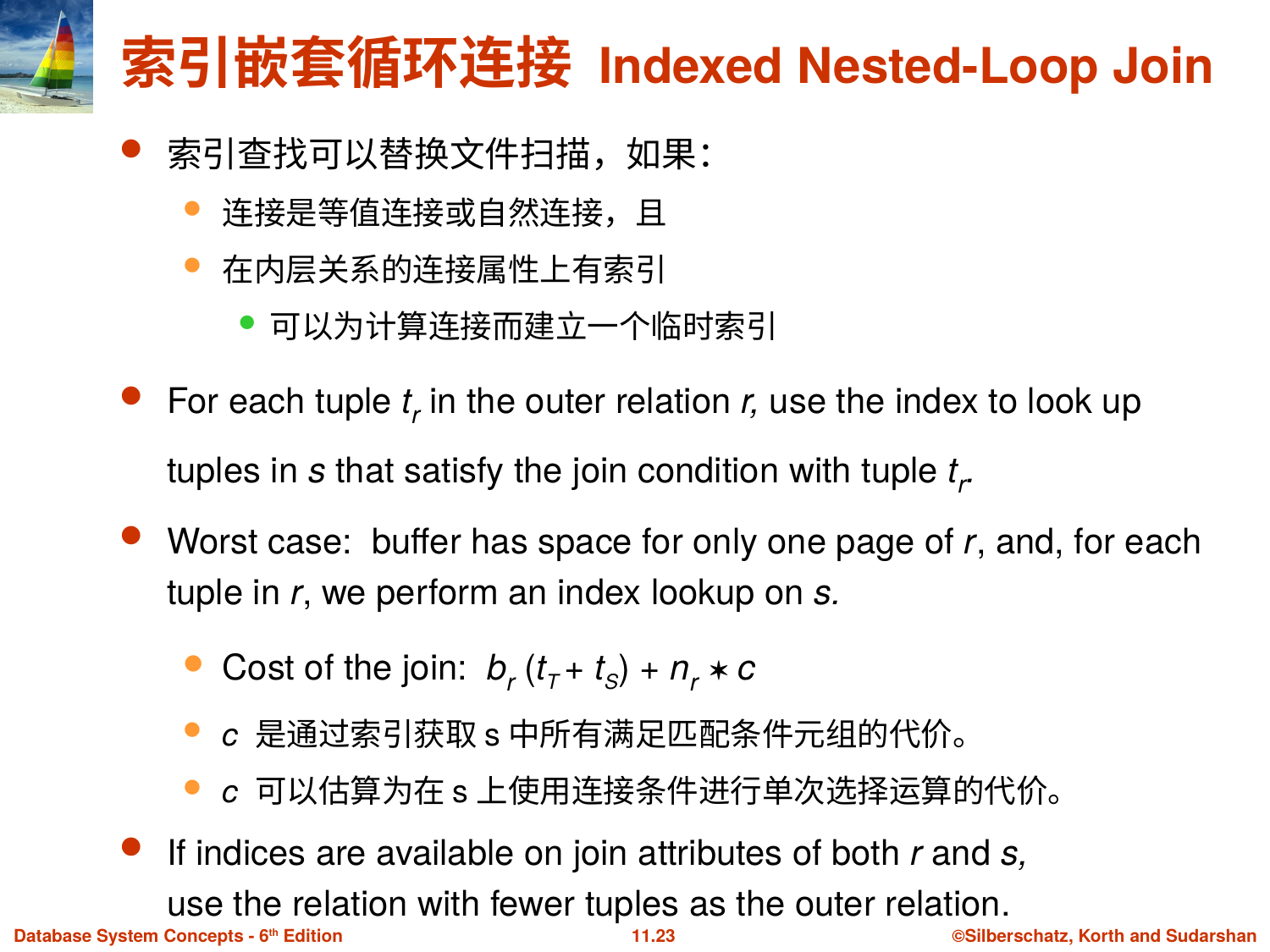

# 索引嵌套循环连接 Indexed Nested-Loop Join
索引查找可以替换文件扫描，如果：
连接是等值连接或自然连接，且
在内层关系的连接属性上有索引
可以为计算连接而建立一个临时索引
For each tuple tr in the outer relation r, use the index to look up tuples in s that satisfy the join condition with tuple tr.
Worst case:  buffer has space for only one page of r, and, for each tuple in r, we perform an index lookup on s.
Cost of the join:  br (tT + tS) + nr ∗ c
c 是通过索引获取s中所有满足匹配条件元组的代价。
c 可以估算为在s上使用连接条件进行单次选择运算的代价。
If indices are available on join attributes of both r and s,
use the relation with fewer tuples as the outer relation.